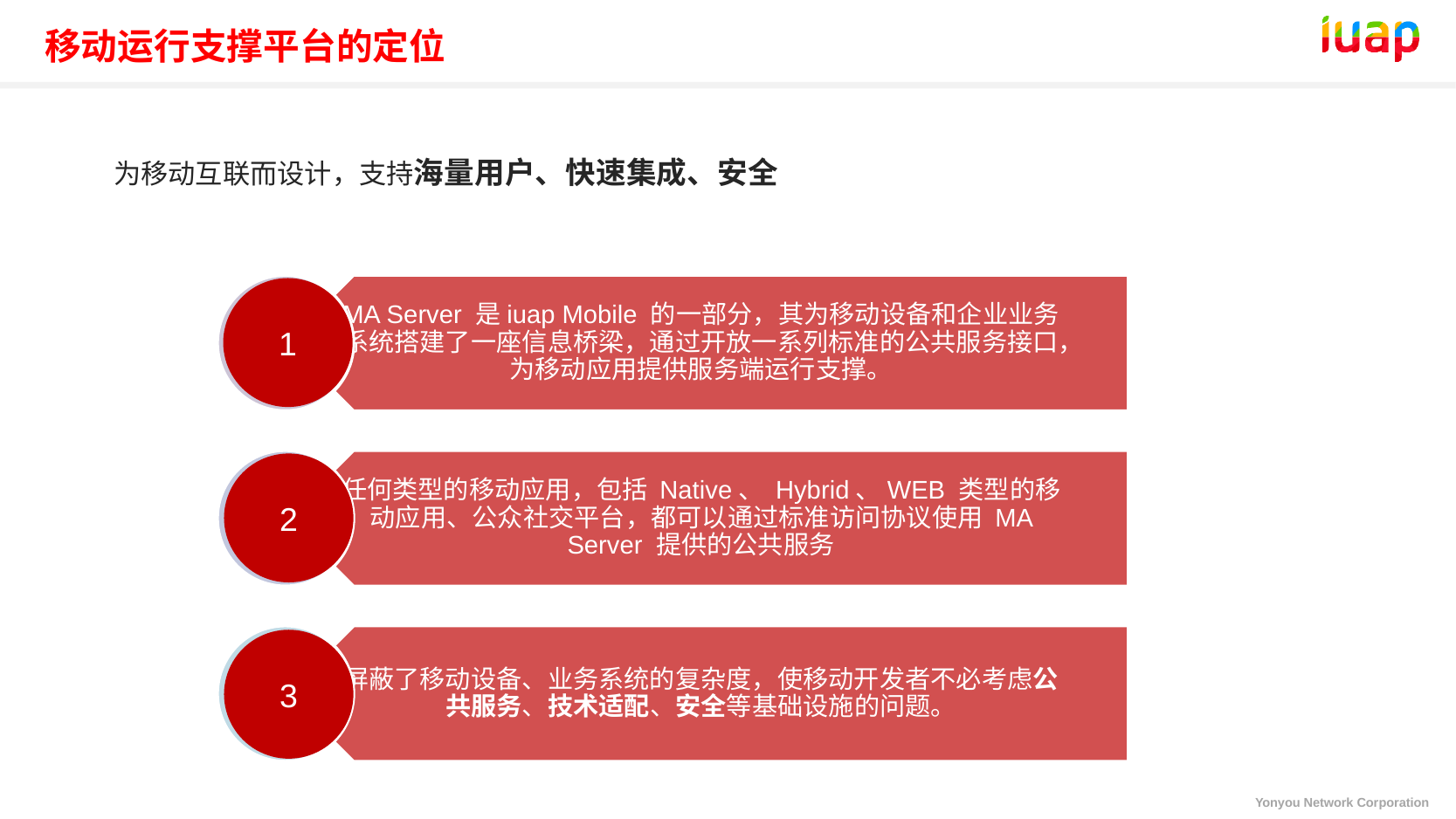

移动运行支撑平台的定位
为移动互联而设计，支持海量用户、快速集成、安全
MA Server 是iuap Mobile 的一部分，其为移动设备和企业业务系统搭建了一座信息桥梁，通过开放一系列标准的公共服务接口，为移动应用提供服务端运行支撑。
任何类型的移动应用，包括 Native、 Hybrid、WEB 类型的移动应用、公众社交平台，都可以通过标准访问协议使用 MA Server 提供的公共服务
屏蔽了移动设备、业务系统的复杂度，使移动开发者不必考虑公共服务、技术适配、安全等基础设施的问题。
1
2
3